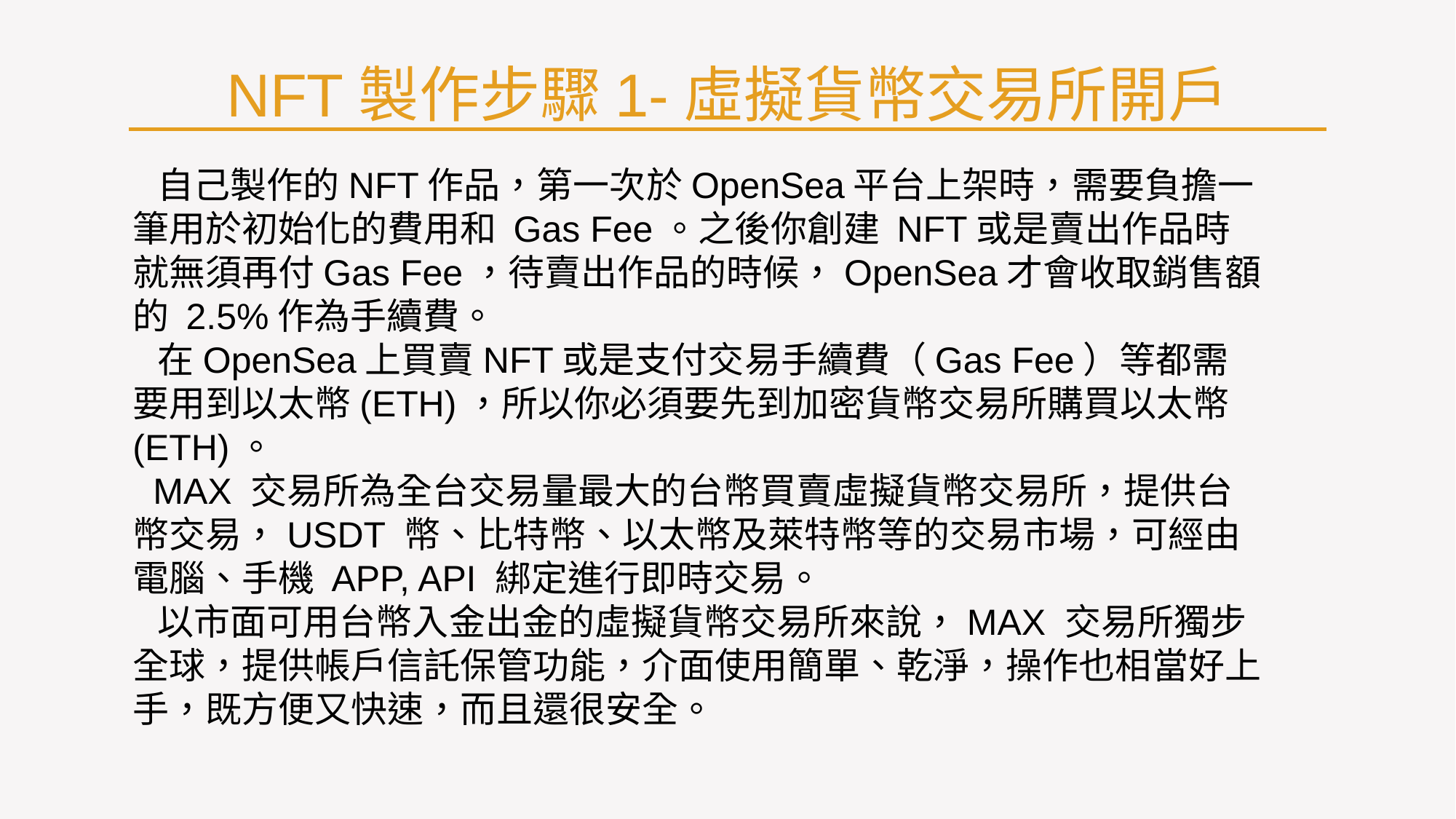

# NFT製作步驟1-虛擬貨幣交易所開戶
  自己製作的NFT作品，第一次於OpenSea平台上架時，需要負擔一筆用於初始化的費用和 Gas Fee。之後你創建 NFT或是賣出作品時就無須再付Gas Fee，待賣出作品的時候，OpenSea才會收取銷售額的 2.5%作為手續費。
  在OpenSea上買賣NFT或是支付交易手續費（Gas Fee）等都需要用到以太幣(ETH)，所以你必須要先到加密貨幣交易所購買以太幣(ETH)。
  MAX 交易所為全台交易量最大的台幣買賣虛擬貨幣交易所，提供台幣交易，USDT 幣、比特幣、以太幣及萊特幣等的交易市場，可經由電腦、手機 APP, API 綁定進行即時交易。
  以市面可用台幣入金出金的虛擬貨幣交易所來說，MAX 交易所獨步全球，提供帳戶信託保管功能，介面使用簡單、乾淨，操作也相當好上手，既方便又快速，而且還很安全。